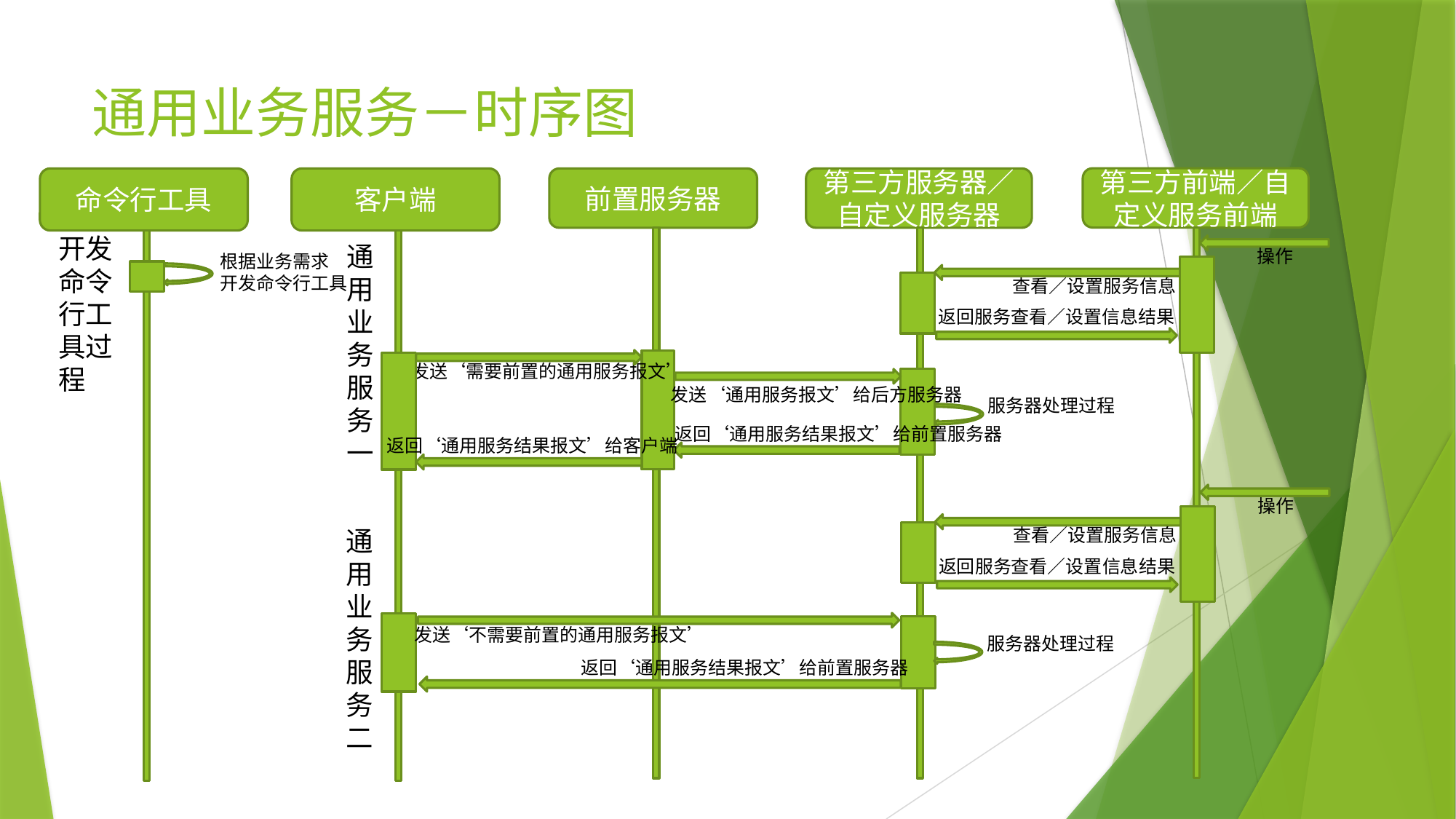

# 通用业务服务－时序图
第三方前端／自定义服务前端
命令行工具
客户端
前置服务器
第三方服务器／自定义服务器

开发命令行工具过程

通用业务服务一

操作
根据业务需求
开发命令行工具

查看／设置服务信息

返回服务查看／设置信息结果

发送‘需要前置的通用服务报文’

发送‘通用服务报文’给后方服务器
服务器处理过程
返回‘通用服务结果报文’给前置服务器
返回‘通用服务结果报文’给客户端

操作

通用业务服务二
查看／设置服务信息

返回服务查看／设置信息结果

发送‘不需要前置的通用服务报文’
服务器处理过程
返回‘通用服务结果报文’给前置服务器